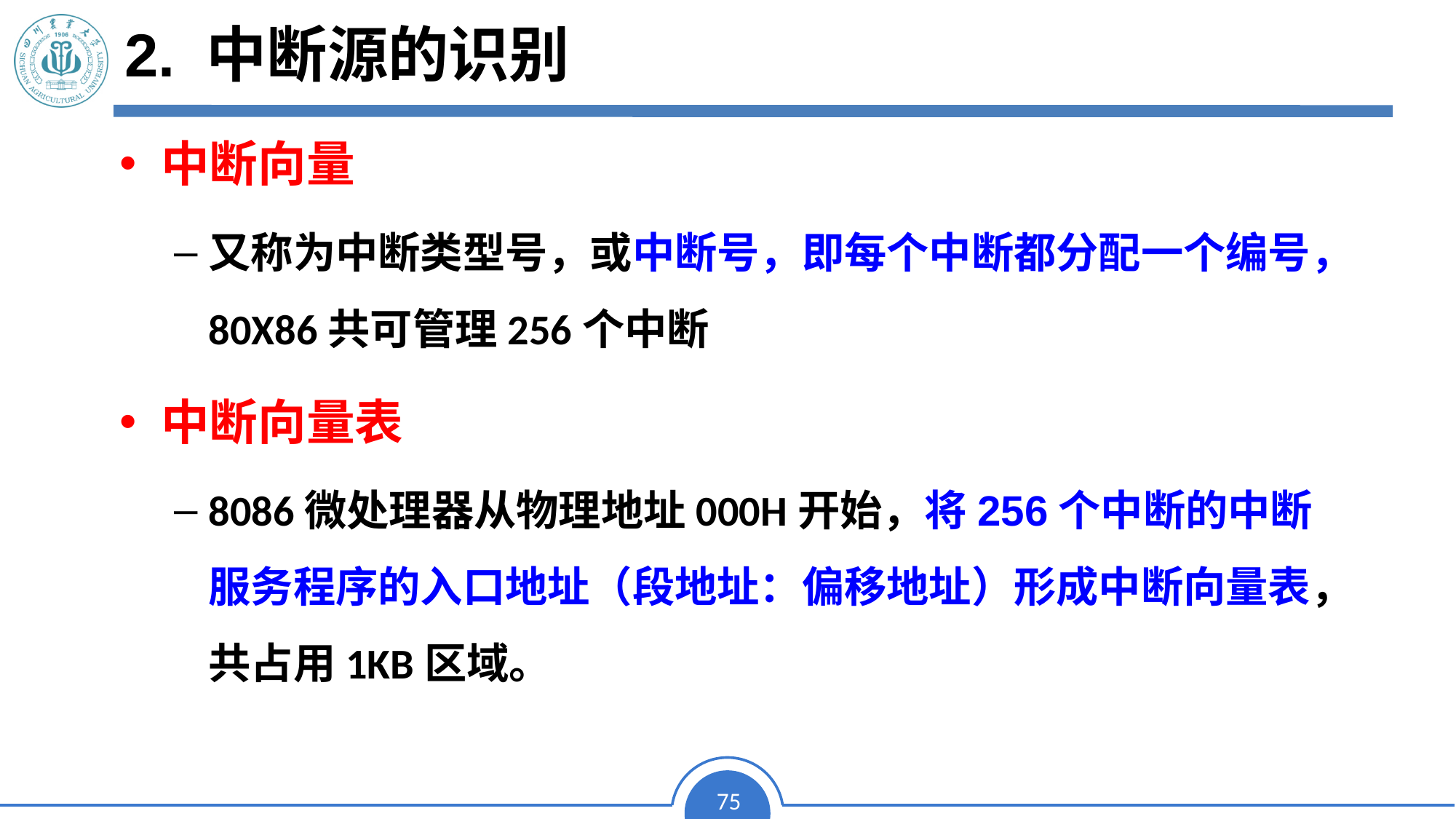

# 2. 中断源的识别
中断向量
又称为中断类型号，或中断号，即每个中断都分配一个编号，80X86共可管理256个中断
中断向量表
8086微处理器从物理地址000H开始，将256个中断的中断服务程序的入口地址（段地址：偏移地址）形成中断向量表，共占用1KB区域。